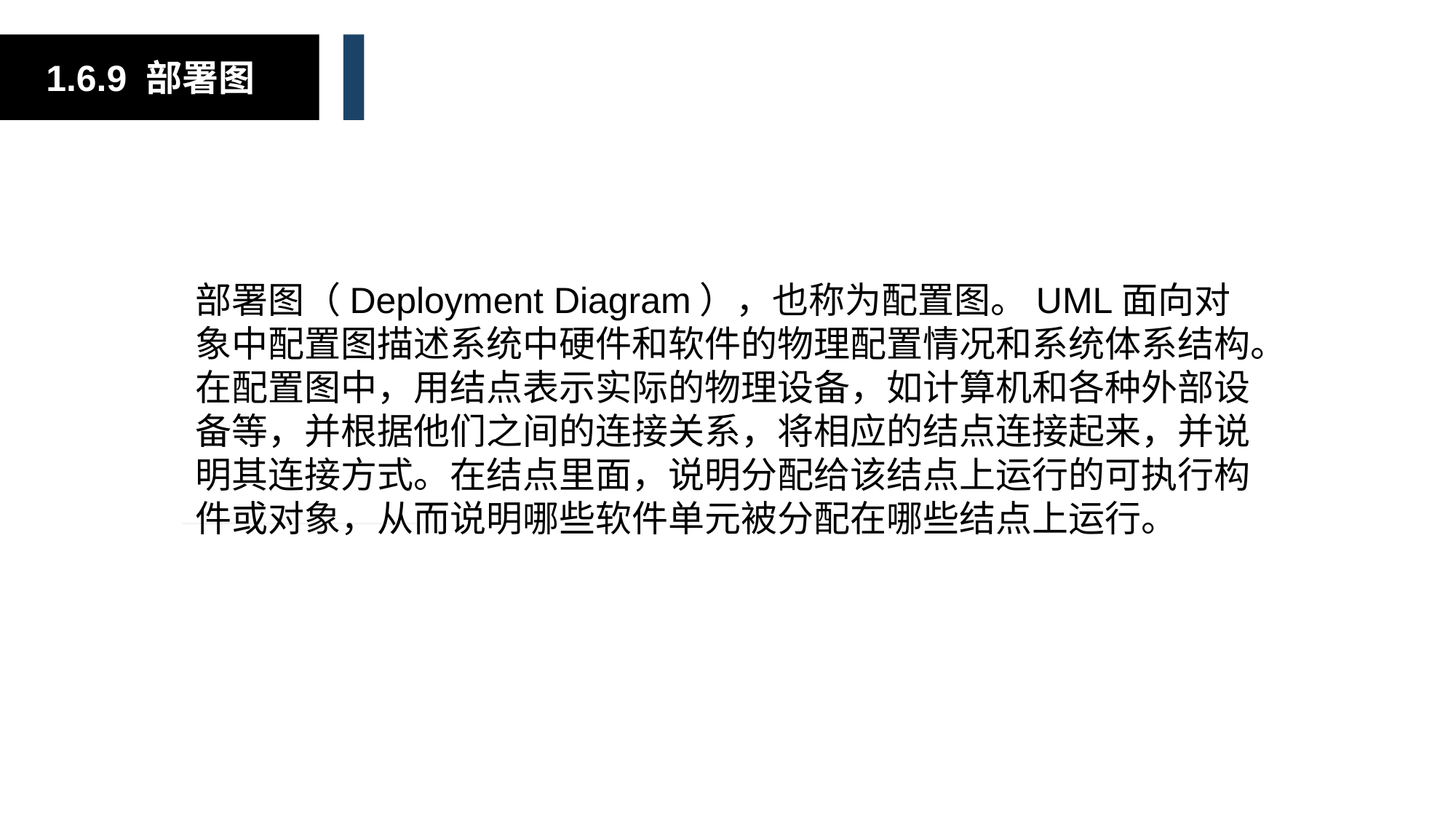

1.6.9 部署图
部署图（Deployment Diagram），也称为配置图。UML面向对象中配置图描述系统中硬件和软件的物理配置情况和系统体系结构。
在配置图中，用结点表示实际的物理设备，如计算机和各种外部设备等，并根据他们之间的连接关系，将相应的结点连接起来，并说明其连接方式。在结点里面，说明分配给该结点上运行的可执行构件或对象，从而说明哪些软件单元被分配在哪些结点上运行。